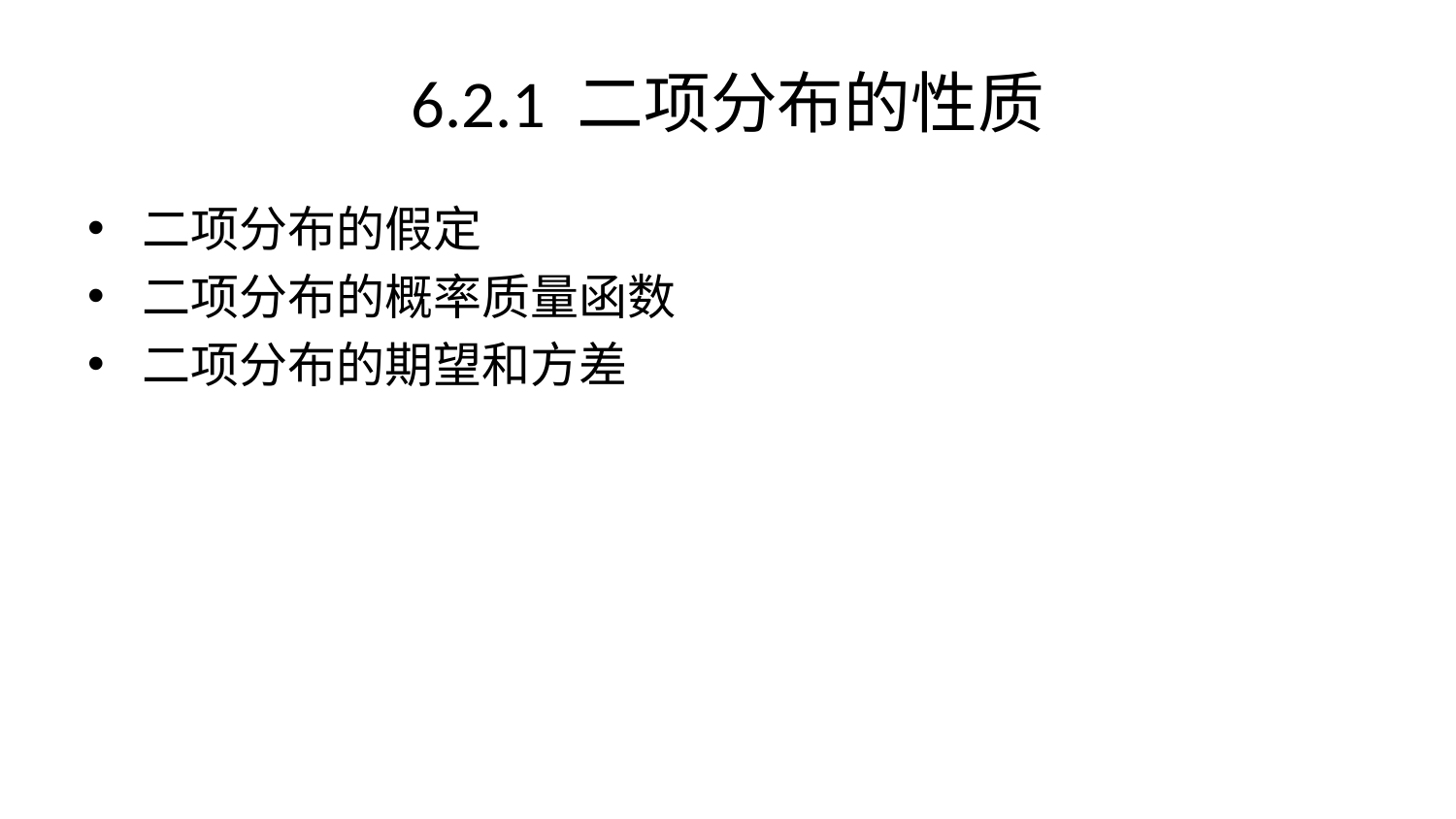

# 6.2.1 二项分布的性质
二项分布的假定
二项分布的概率质量函数
二项分布的期望和方差